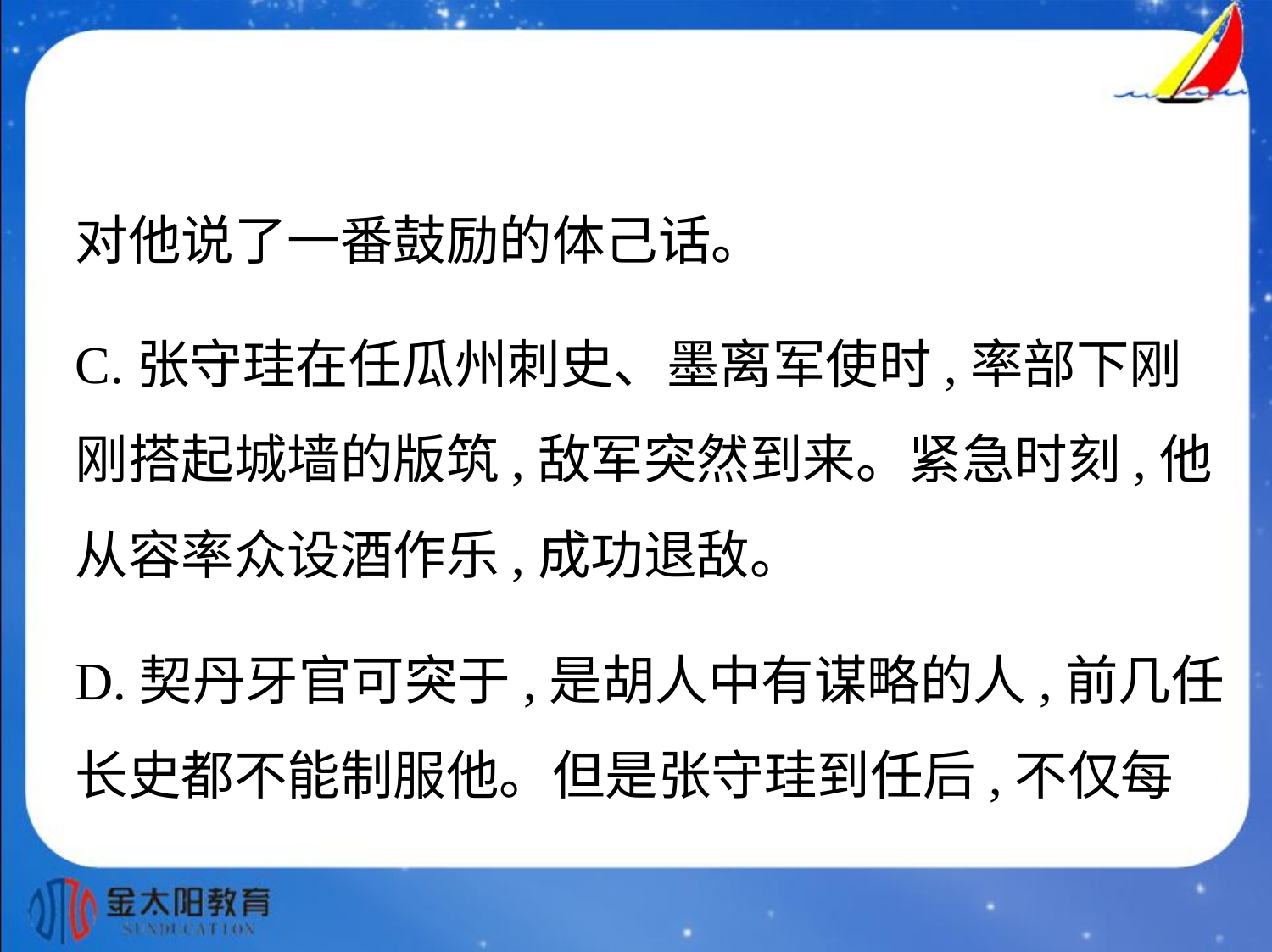

对他说了一番鼓励的体己话。
C.张守珪在任瓜州刺史、墨离军使时,率部下刚
刚搭起城墙的版筑,敌军突然到来。紧急时刻,他
从容率众设酒作乐,成功退敌。
D.契丹牙官可突于,是胡人中有谋略的人,前几任
长史都不能制服他。但是张守珪到任后,不仅每